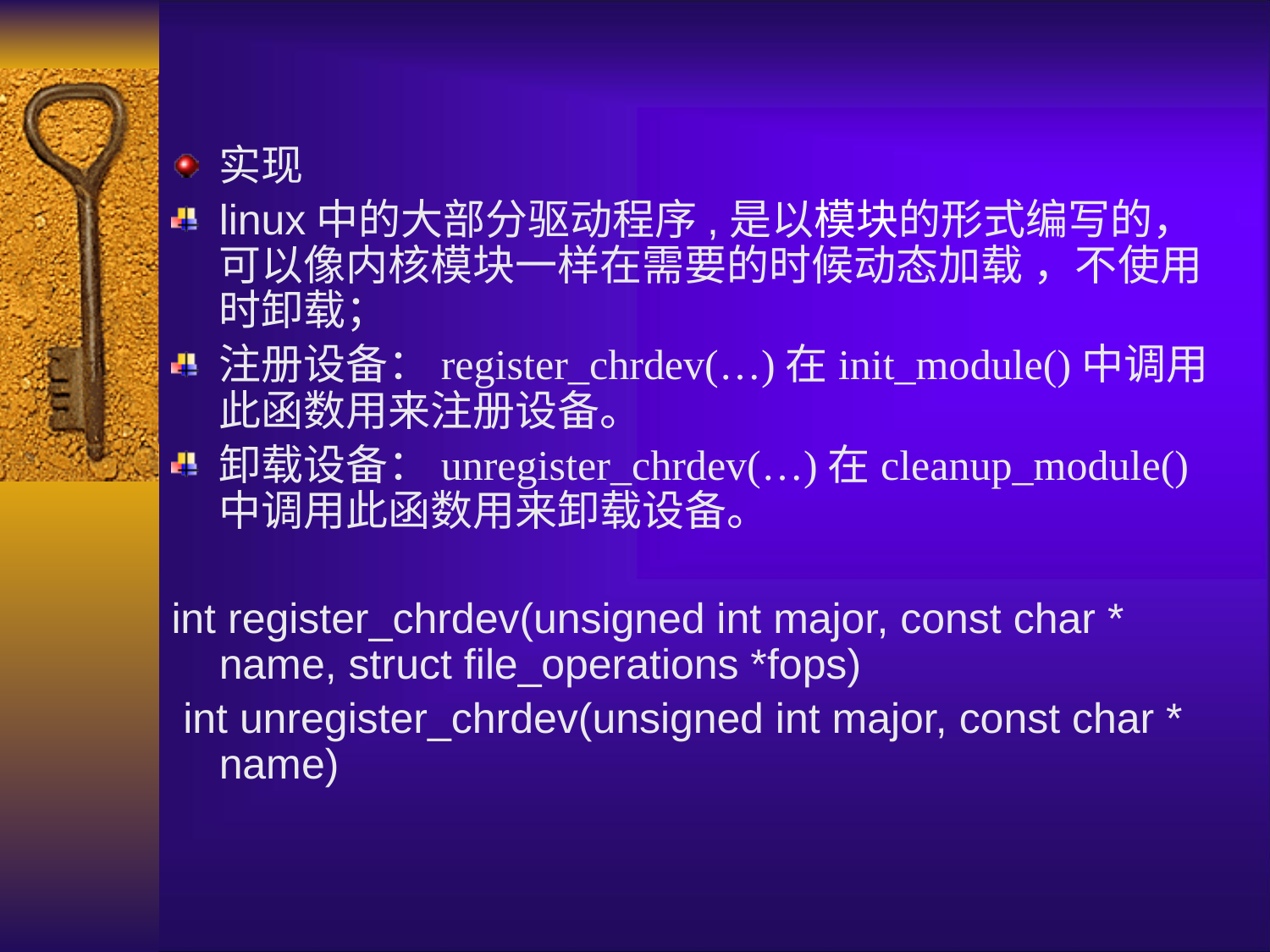

实现
linux中的大部分驱动程序,是以模块的形式编写的，可以像内核模块一样在需要的时候动态加载 ，不使用时卸载；
注册设备：register_chrdev(…)在init_module()中调用此函数用来注册设备。
卸载设备：unregister_chrdev(…)在cleanup_module()中调用此函数用来卸载设备。

int register_chrdev(unsigned int major, const char * name, struct file_operations *fops)
 int unregister_chrdev(unsigned int major, const char * name)